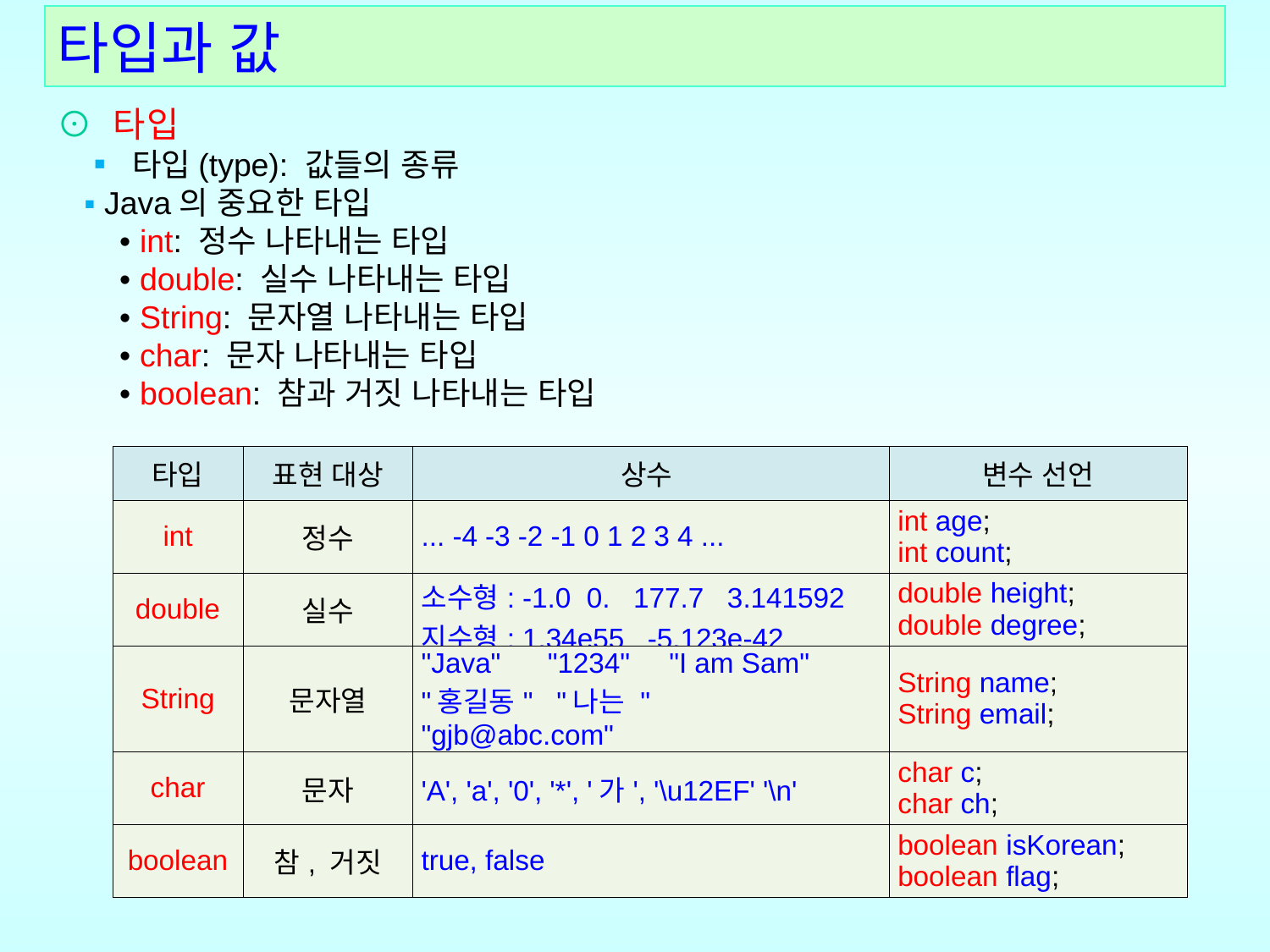

타입과 값
⊙ 타입
   ▪ 타입(type): 값들의 종류
   ▪ Java의 중요한 타입
       • int: 정수 나타내는 타입
       • double: 실수 나타내는 타입
       • String: 문자열 나타내는 타입
       • char: 문자 나타내는 타입
       • boolean: 참과 거짓 나타내는 타입

| 타입 | 표현 대상 | 상수 | 변수 선언 |
| --- | --- | --- | --- |
| int | 정수 | ... -4 -3 -2 -1 0 1 2 3 4 ... | int age; int count; |
| double | 실수 | 소수형: -1.0 0. 177.7 3.141592 지수형: 1.34e55 -5.123e-42 | double height; double degree; |
| String | 문자열 | "Java" "1234" "I am Sam" "홍길동" "나는 " "gjb@abc.com" | String name; String email; |
| char | 문자 | 'A', 'a', '0', '\*', '가', '\u12EF' '\n' | char c; char ch; |
| boolean | 참, 거짓 | true, false | boolean isKorean; boolean flag; |